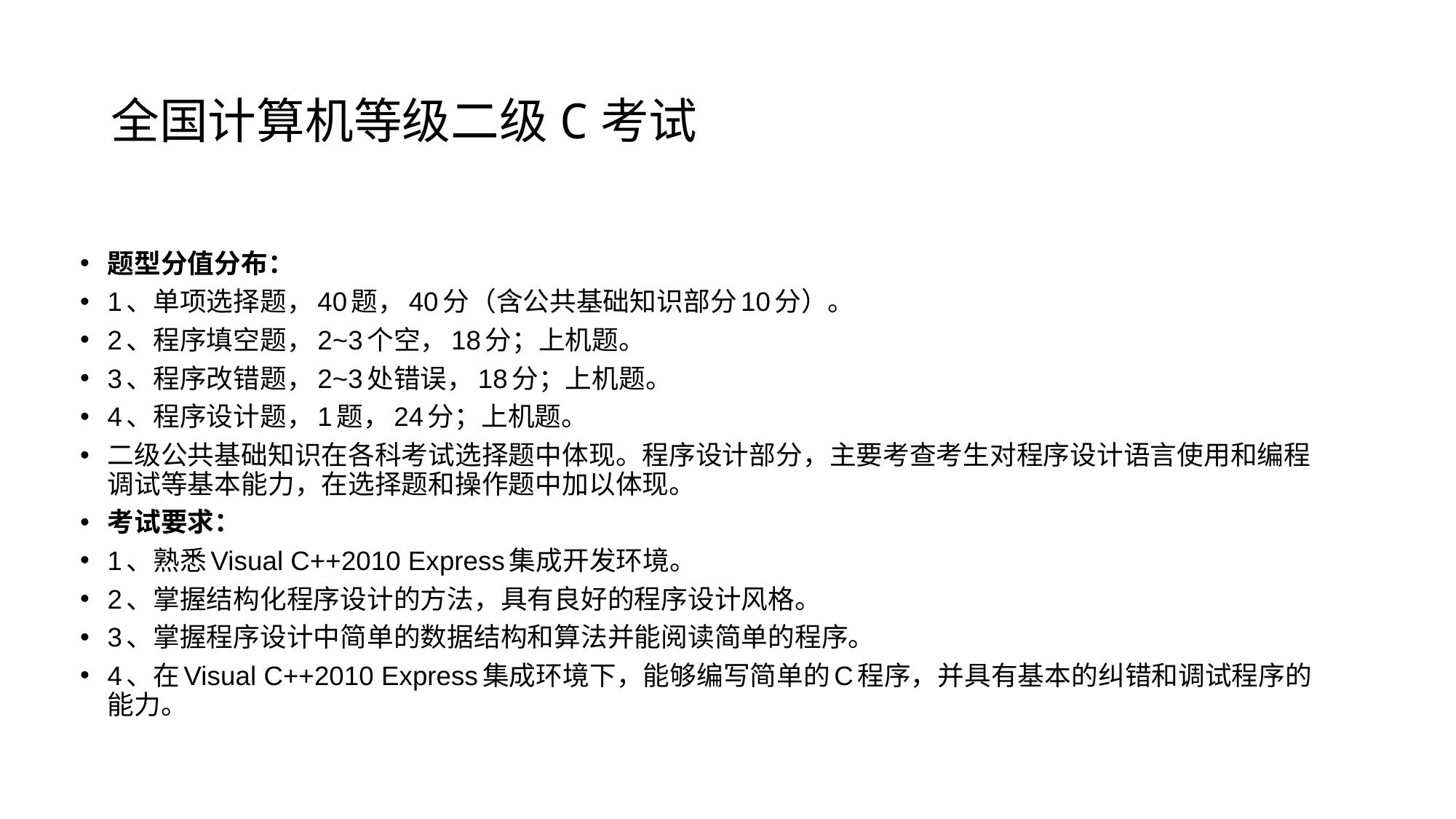

# 全国计算机等级二级C考试

题型分值分布：
1、单项选择题，40题，40分（含公共基础知识部分10分）。
2、程序填空题，2~3个空，18分；上机题。
3、程序改错题，2~3处错误，18分；上机题。
4、程序设计题，1题，24分；上机题。
二级公共基础知识在各科考试选择题中体现。程序设计部分，主要考查考生对程序设计语言使用和编程调试等基本能力，在选择题和操作题中加以体现。
考试要求：
1、熟悉Visual C++2010 Express集成开发环境。
2、掌握结构化程序设计的方法，具有良好的程序设计风格。
3、掌握程序设计中简单的数据结构和算法并能阅读简单的程序。
4、在Visual C++2010 Express集成环境下，能够编写简单的C程序，并具有基本的纠错和调试程序的能力。